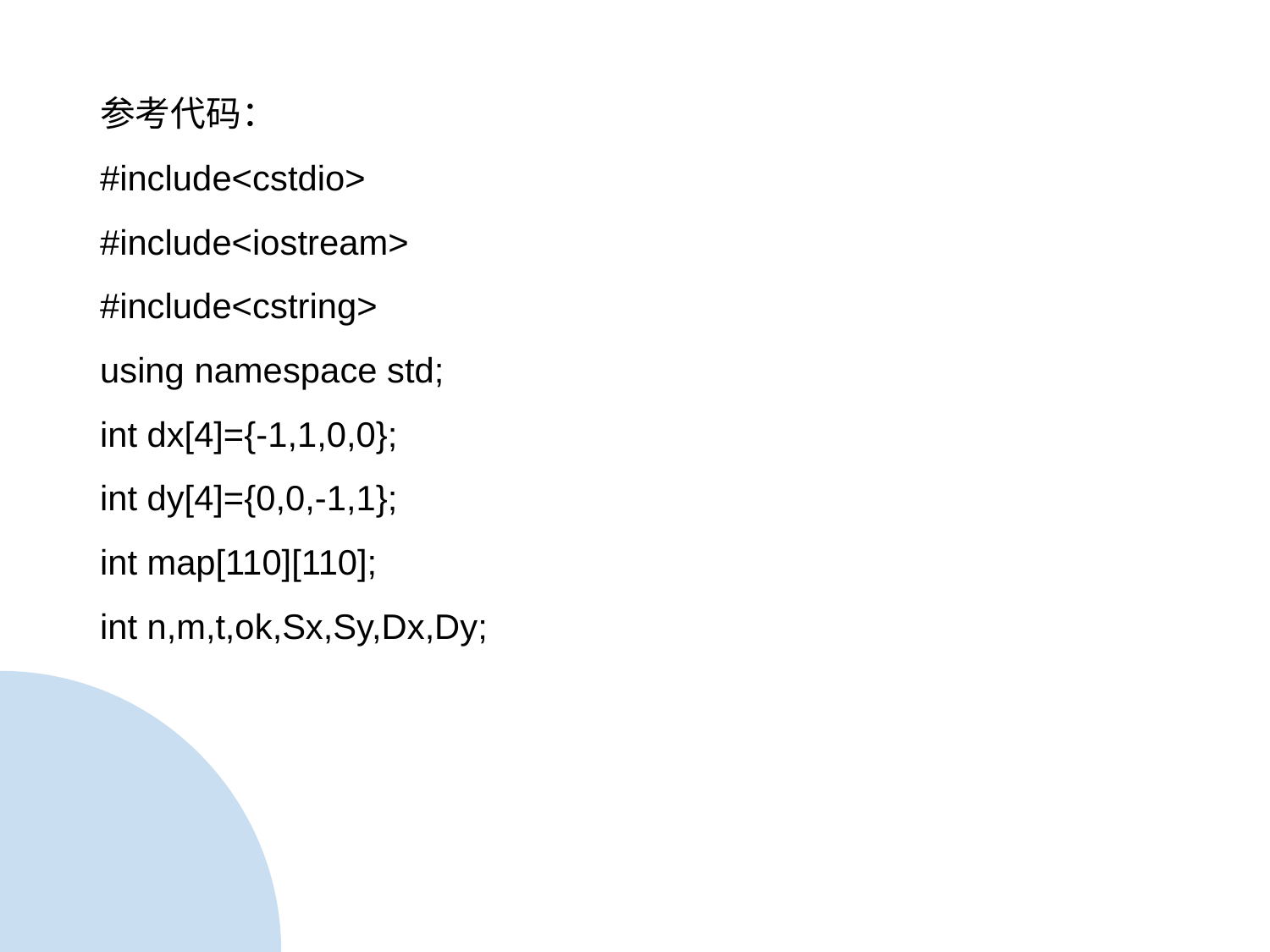

参考代码：
#include<cstdio>
#include<iostream>
#include<cstring>
using namespace std;
int dx[4]={-1,1,0,0};
int dy[4]={0,0,-1,1};
int map[110][110];
int n,m,t,ok,Sx,Sy,Dx,Dy;